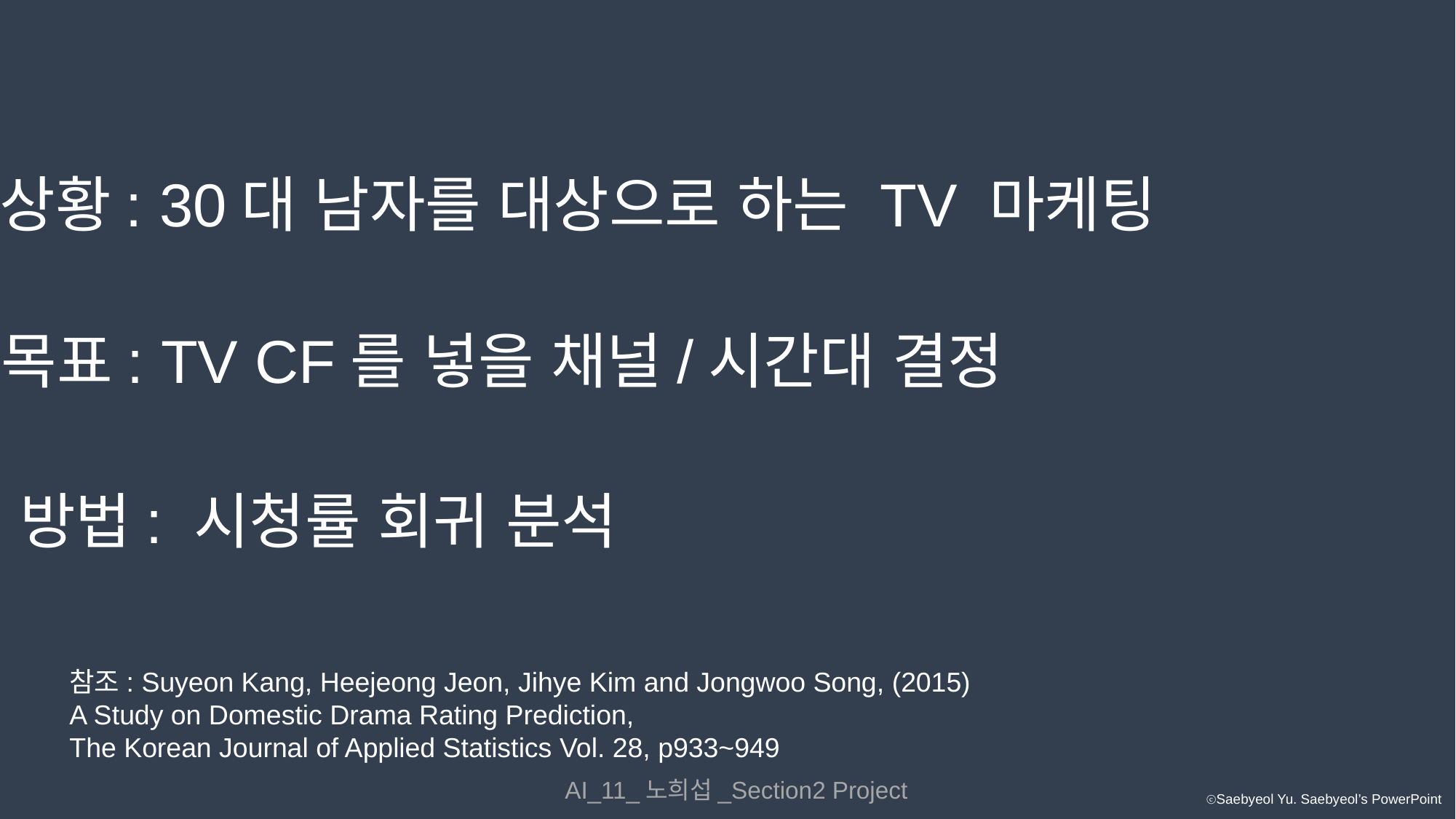

상황: 30대 남자를 대상으로 하는 TV 마케팅
목표: TV CF를 넣을 채널/시간대 결정
방법: 시청률 회귀 분석
참조: Suyeon Kang, Heejeong Jeon, Jihye Kim and Jongwoo Song, (2015)
A Study on Domestic Drama Rating Prediction,
The Korean Journal of Applied Statistics Vol. 28, p933~949
AI_11_노희섭_Section2 Project